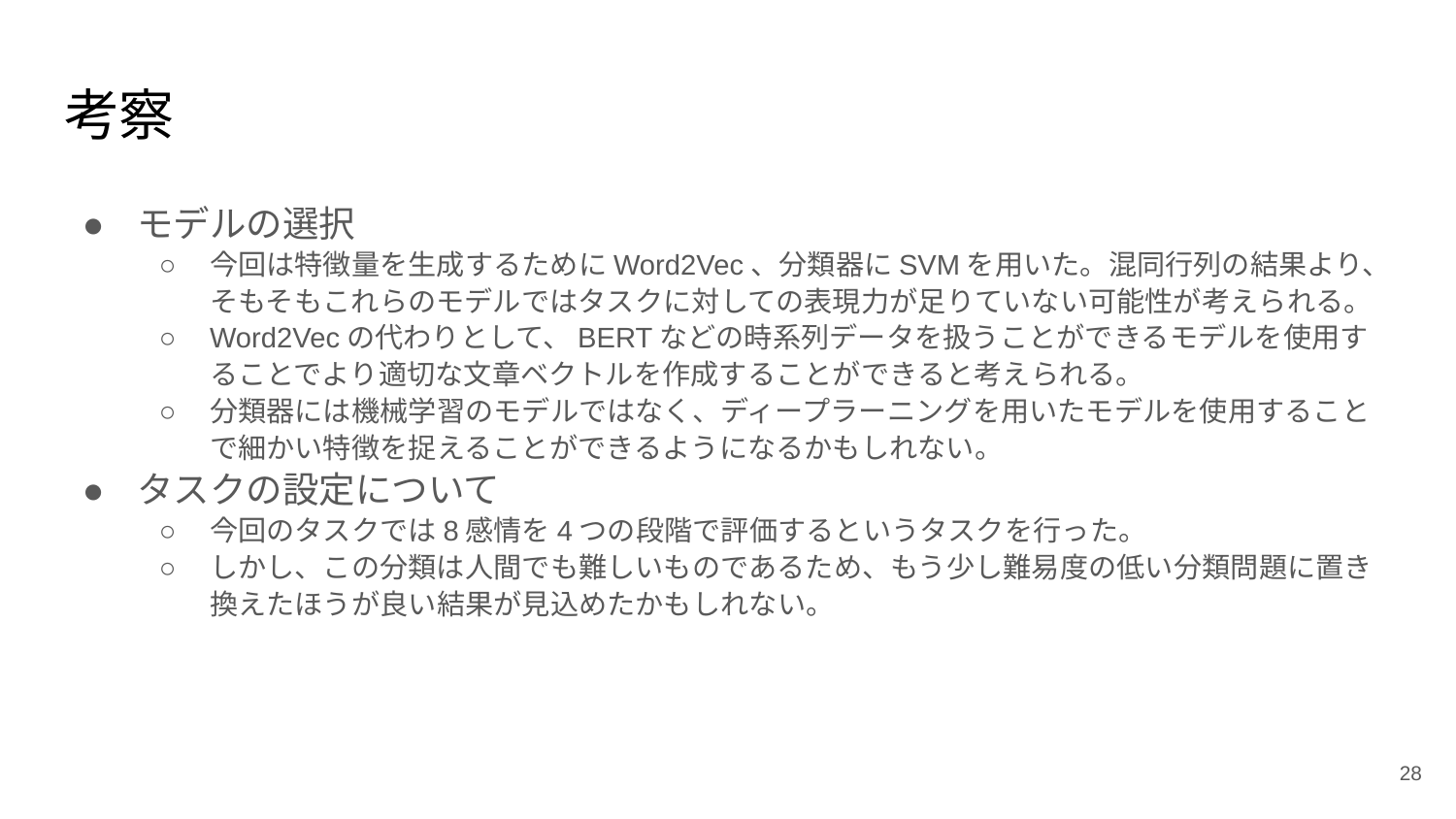

# 考察
モデルの選択
今回は特徴量を生成するためにWord2Vec、分類器にSVMを用いた。混同行列の結果より、そもそもこれらのモデルではタスクに対しての表現力が足りていない可能性が考えられる。
Word2Vecの代わりとして、BERTなどの時系列データを扱うことができるモデルを使用することでより適切な文章ベクトルを作成することができると考えられる。
分類器には機械学習のモデルではなく、ディープラーニングを用いたモデルを使用することで細かい特徴を捉えることができるようになるかもしれない。
タスクの設定について
今回のタスクでは8感情を4つの段階で評価するというタスクを行った。
しかし、この分類は人間でも難しいものであるため、もう少し難易度の低い分類問題に置き換えたほうが良い結果が見込めたかもしれない。
28